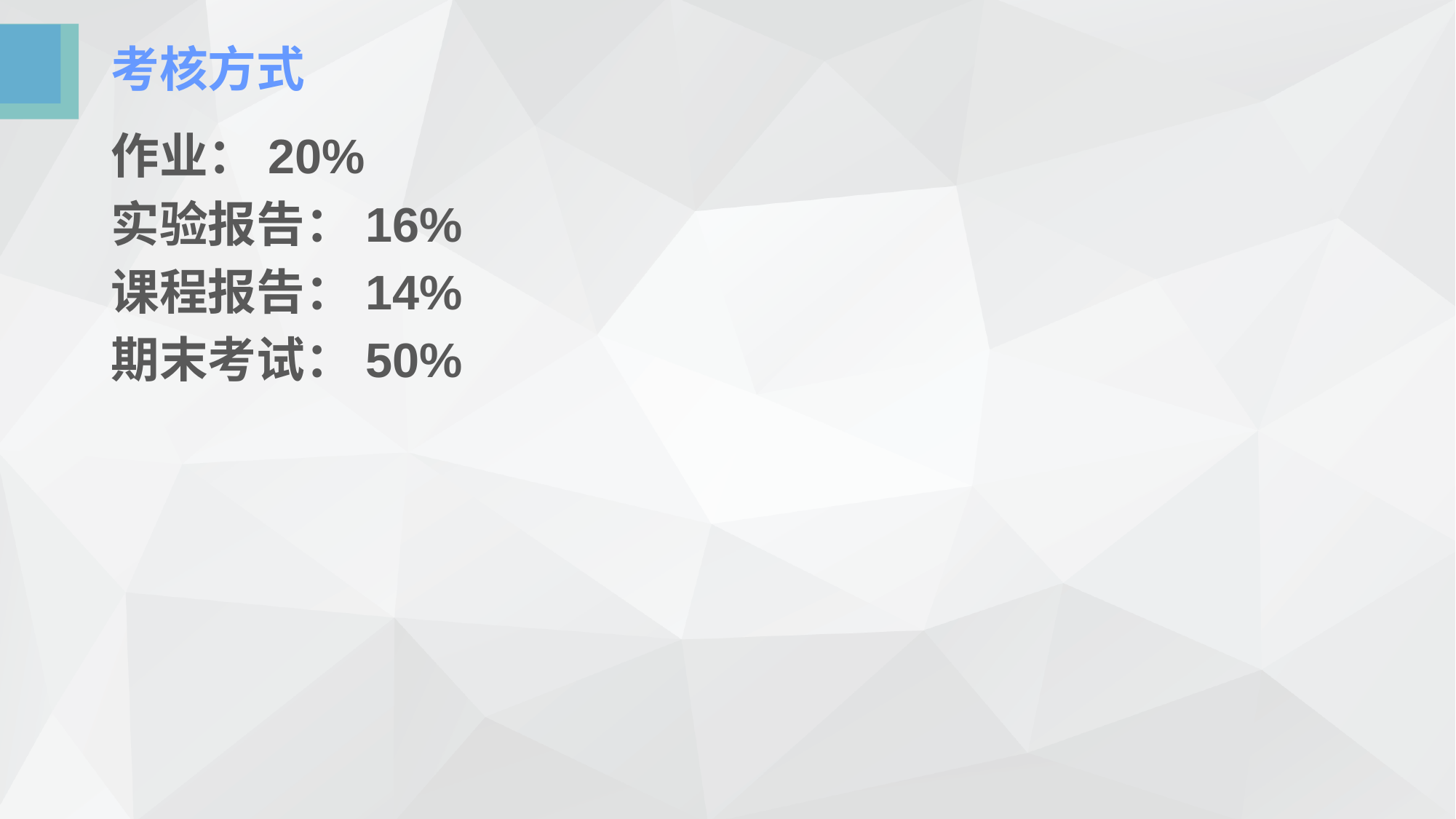

# 考核方式
作业：20%
实验报告：16%
课程报告：14%
期末考试：50%

3